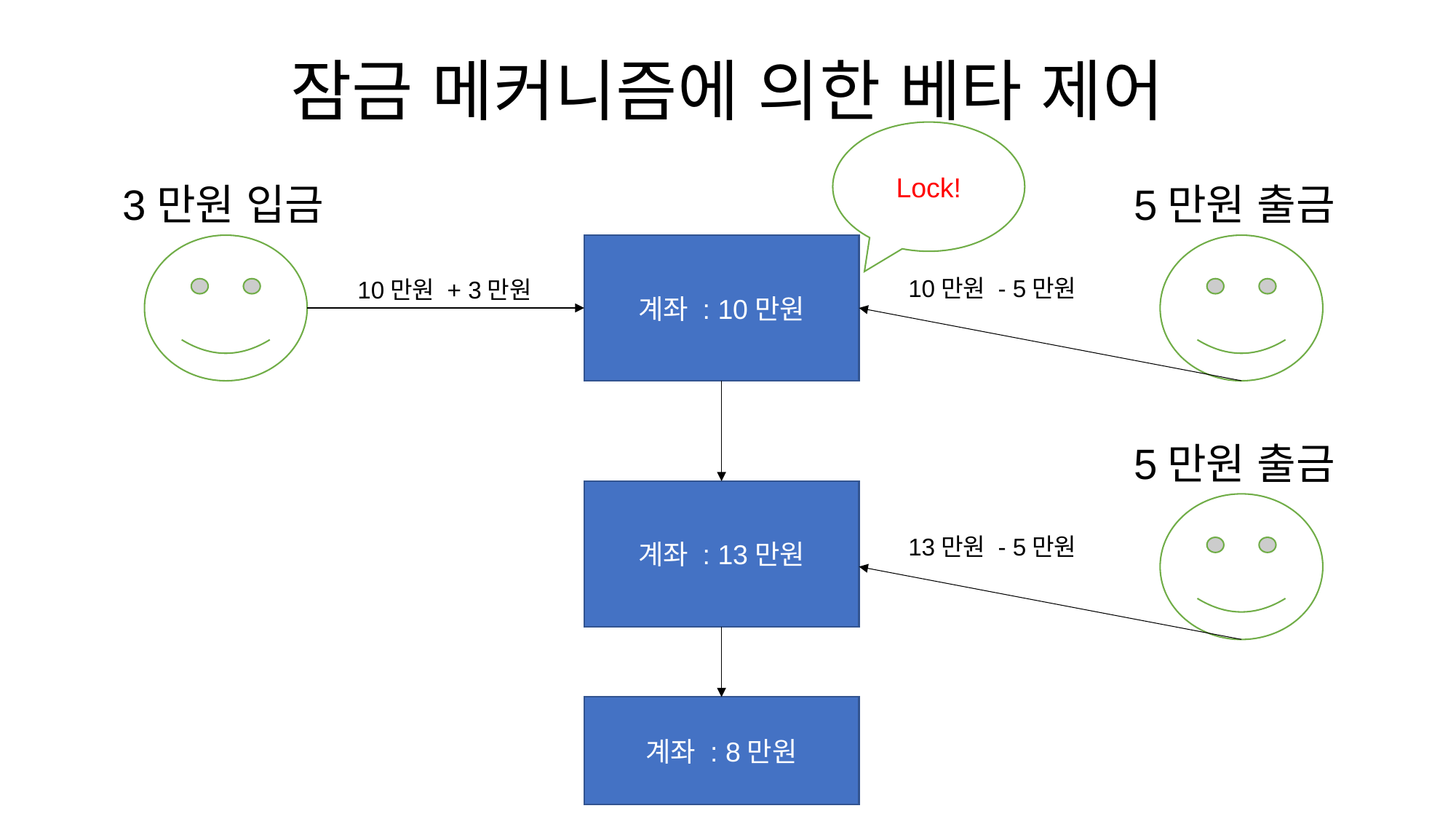

# 잠금 메커니즘에 의한 베타 제어
Lock!
3만원 입금
5만원 출금

계좌 : 10만원

10만원 - 5만원
10만원 + 3만원
5만원 출금
계좌 : 13만원

13만원 - 5만원
계좌 : 8만원